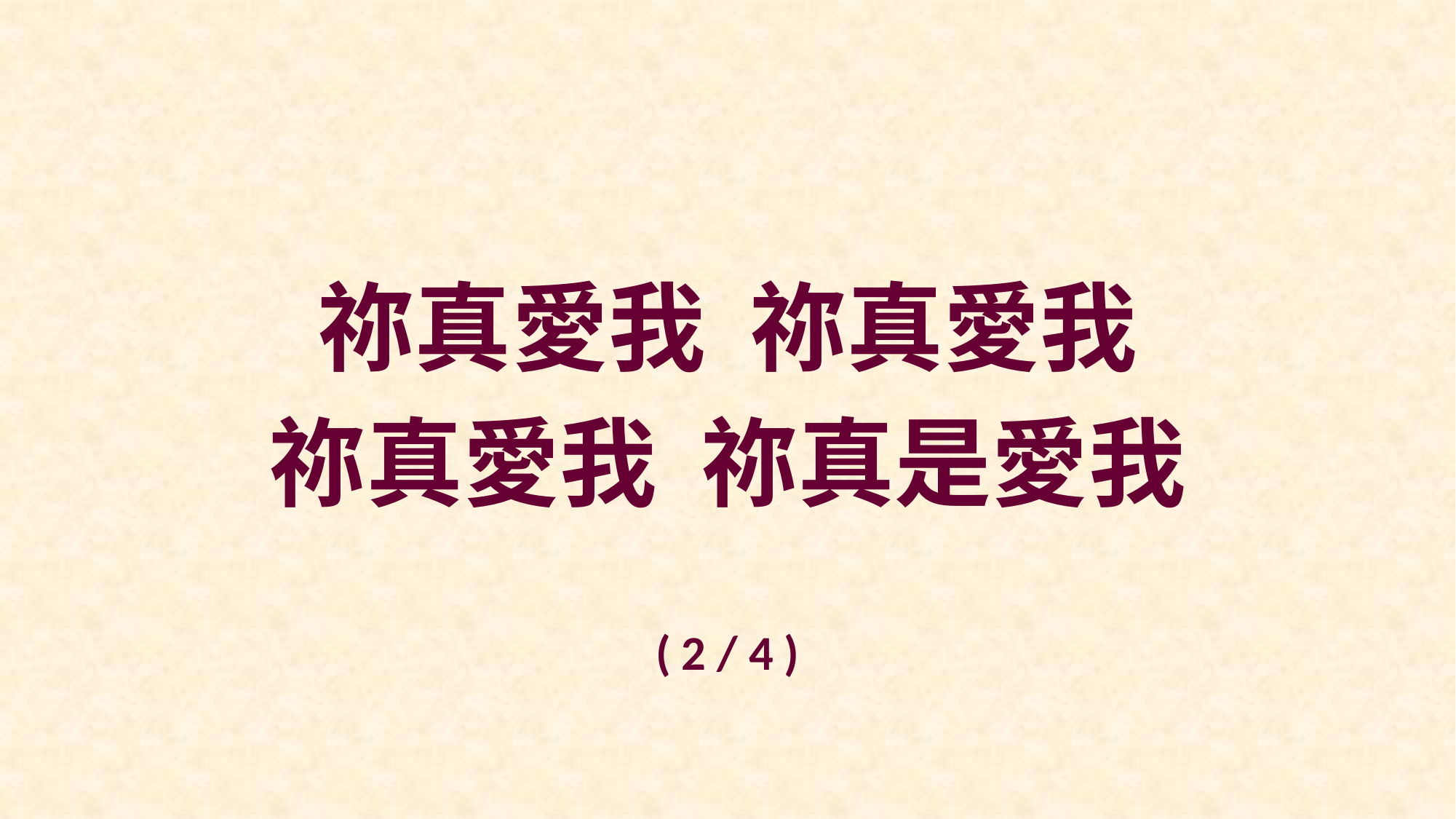

祢真愛我  祢真愛我
祢真愛我  祢真是愛我
( 2 / 4 )